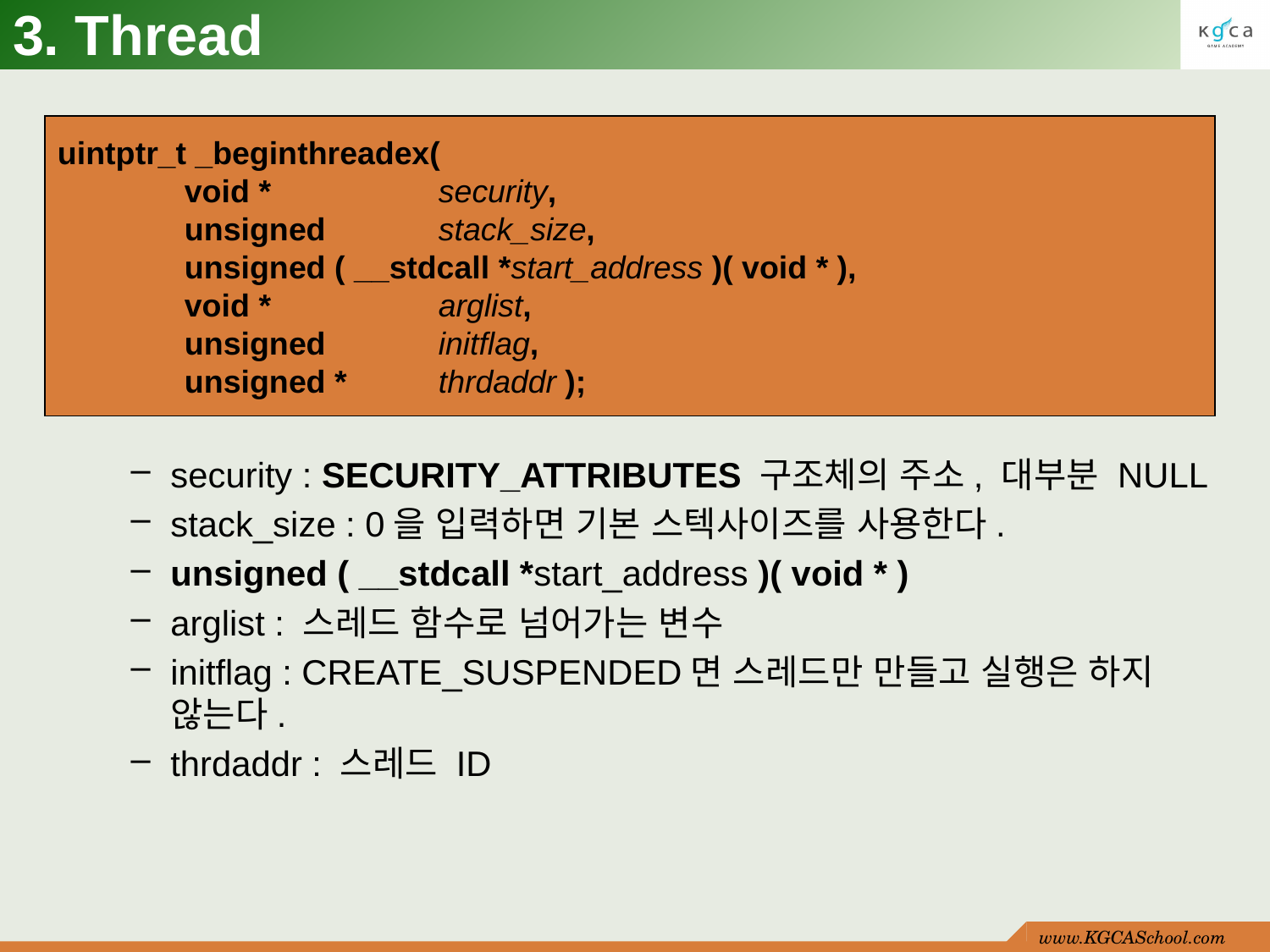

# 3. Thread
uintptr_t _beginthreadex(
	void *		security,
	unsigned 	stack_size,
	unsigned ( __stdcall *start_address )( void * ),
	void *		arglist,
	unsigned 	initflag,
	unsigned *	thrdaddr );
security : SECURITY_ATTRIBUTES 구조체의 주소, 대부분 NULL
stack_size : 0을 입력하면 기본 스텍사이즈를 사용한다.
unsigned ( __stdcall *start_address )( void * )
arglist : 스레드 함수로 넘어가는 변수
initflag : CREATE_SUSPENDED면 스레드만 만들고 실행은 하지 않는다.
thrdaddr : 스레드 ID